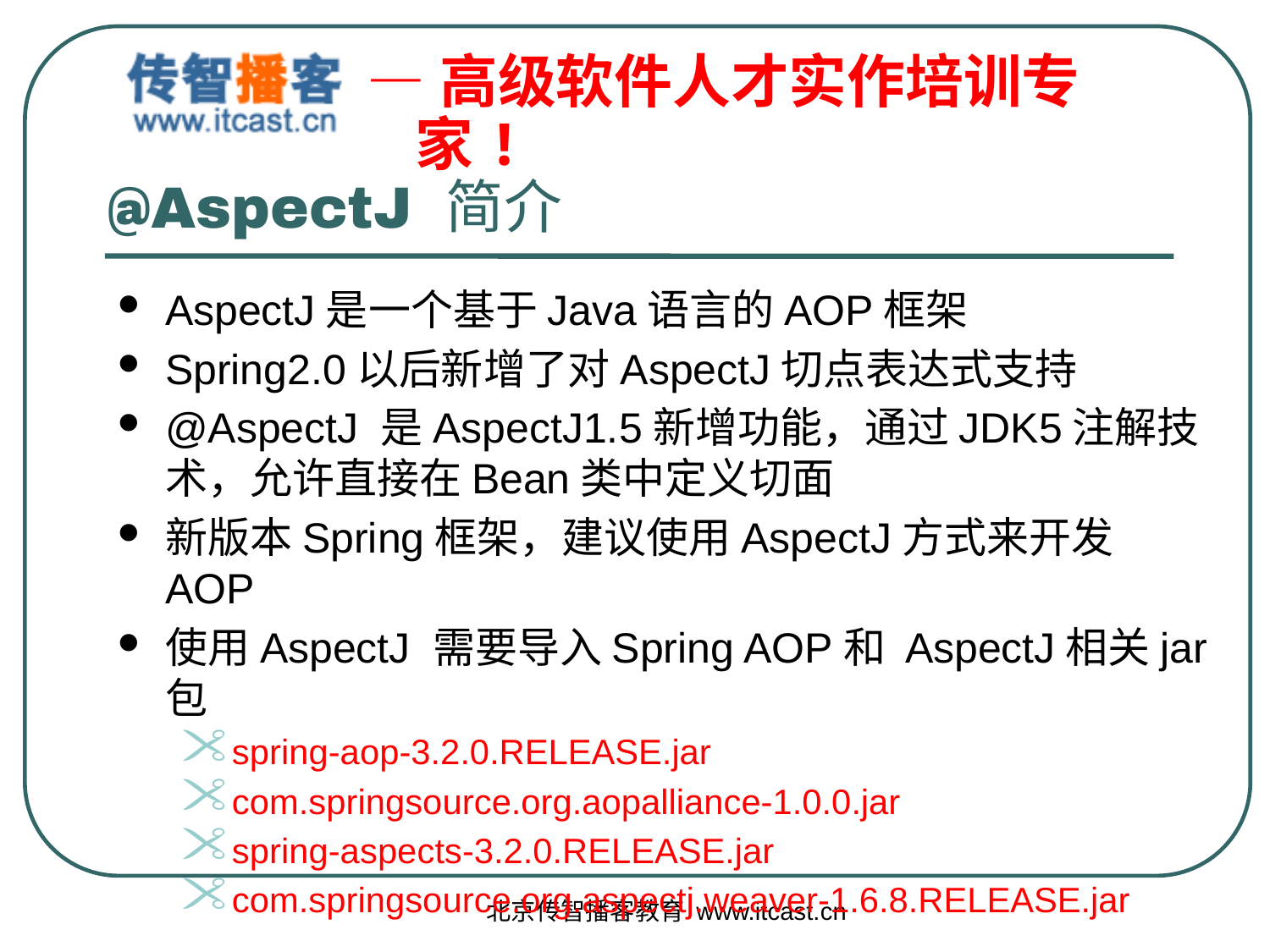

# @AspectJ 简介
AspectJ是一个基于Java语言的AOP框架
Spring2.0以后新增了对AspectJ切点表达式支持
@AspectJ 是AspectJ1.5新增功能，通过JDK5注解技术，允许直接在Bean类中定义切面
新版本Spring框架，建议使用AspectJ方式来开发AOP
使用AspectJ 需要导入Spring AOP和 AspectJ相关jar包
spring-aop-3.2.0.RELEASE.jar
com.springsource.org.aopalliance-1.0.0.jar
spring-aspects-3.2.0.RELEASE.jar
com.springsource.org.aspectj.weaver-1.6.8.RELEASE.jar
北京传智播客教育 www.itcast.cn